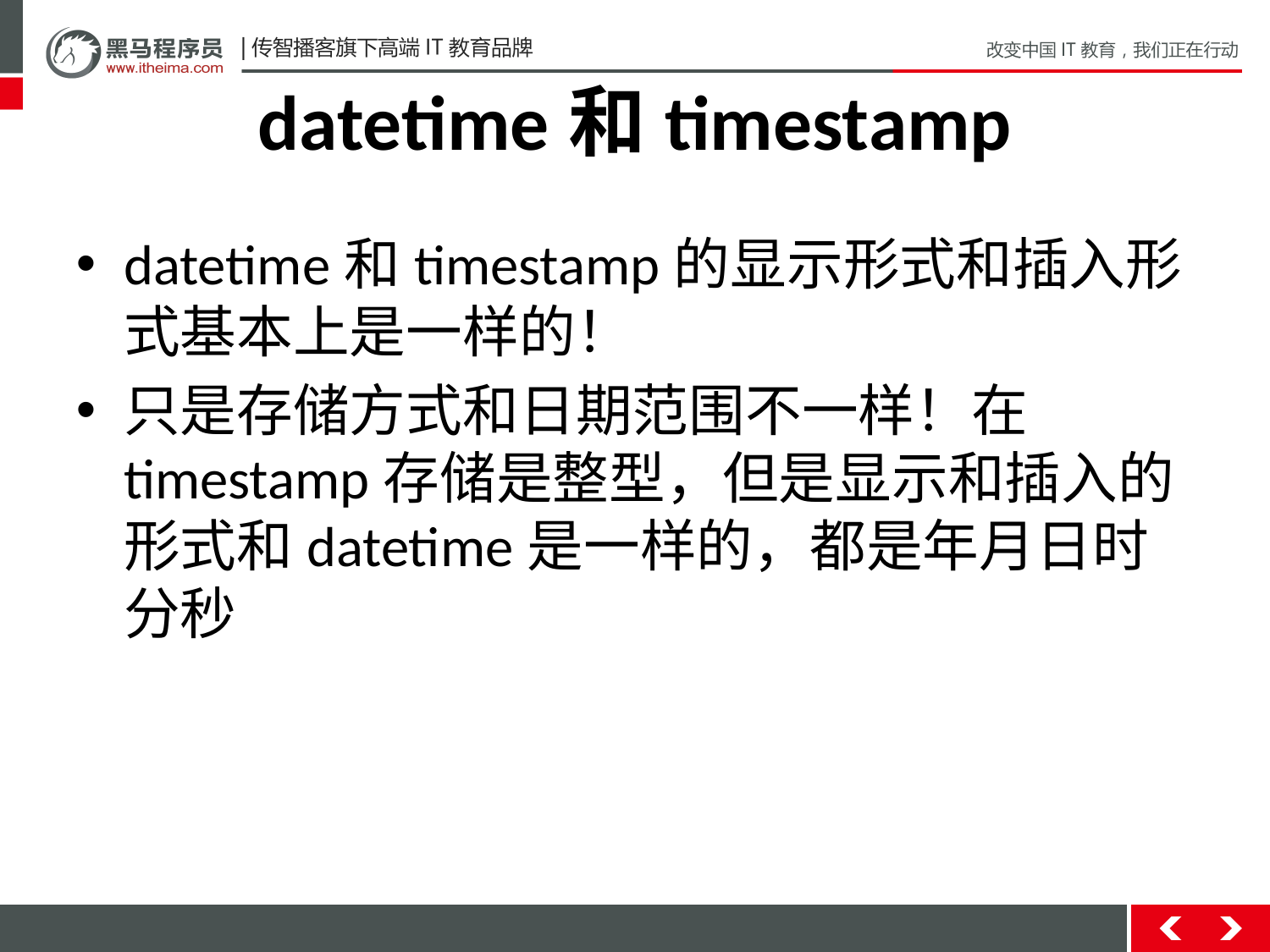

# datetime和timestamp
datetime和timestamp的显示形式和插入形式基本上是一样的！
只是存储方式和日期范围不一样！在timestamp存储是整型，但是显示和插入的形式和datetime是一样的，都是年月日时分秒